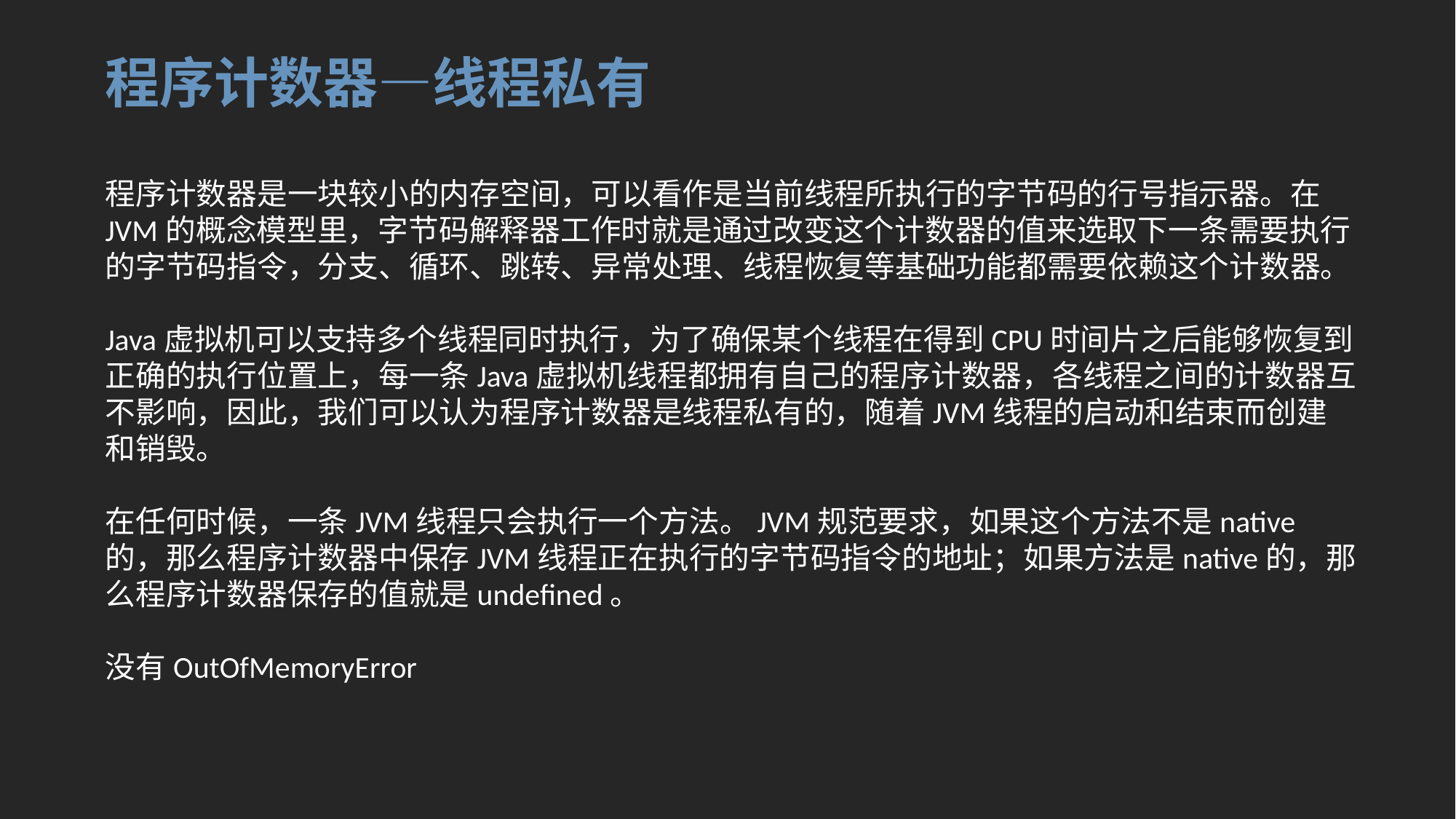

# 程序计数器—线程私有
程序计数器是一块较小的内存空间，可以看作是当前线程所执行的字节码的行号指示器。在JVM的概念模型里，字节码解释器工作时就是通过改变这个计数器的值来选取下一条需要执行的字节码指令，分支、循环、跳转、异常处理、线程恢复等基础功能都需要依赖这个计数器。

Java虚拟机可以支持多个线程同时执行，为了确保某个线程在得到CPU时间片之后能够恢复到正确的执行位置上，每一条Java虚拟机线程都拥有自己的程序计数器，各线程之间的计数器互不影响，因此，我们可以认为程序计数器是线程私有的，随着JVM线程的启动和结束而创建和销毁。

在任何时候，一条JVM线程只会执行一个方法。JVM规范要求，如果这个方法不是native的，那么程序计数器中保存JVM线程正在执行的字节码指令的地址；如果方法是native的，那么程序计数器保存的值就是undefined。

没有OutOfMemoryError